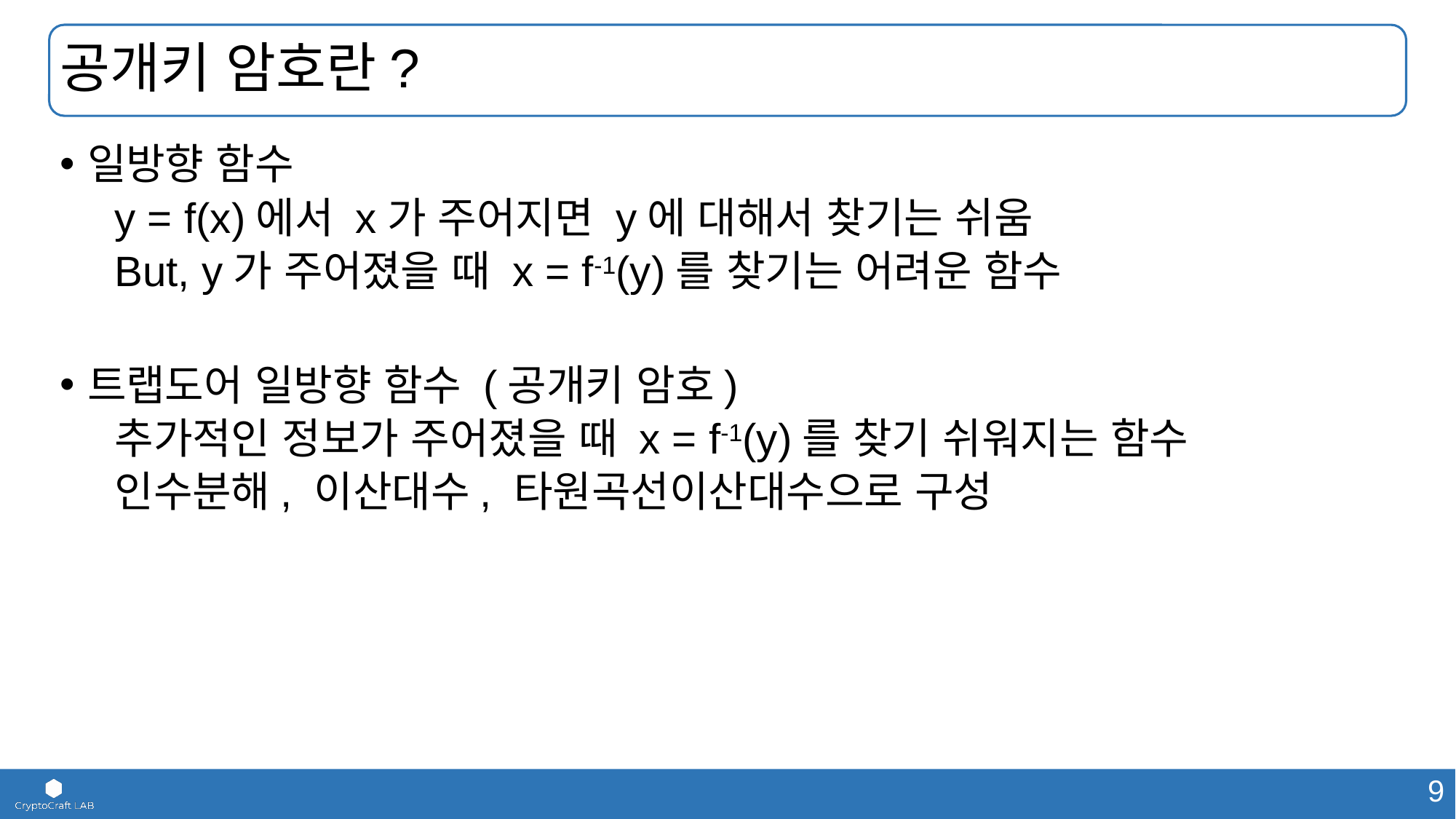

# 공개키 암호란?
일방향 함수
y = f(x)에서 x가 주어지면 y에 대해서 찾기는 쉬움
But, y가 주어졌을 때 x = f-1(y)를 찾기는 어려운 함수

트랩도어 일방향 함수 (공개키 암호)
추가적인 정보가 주어졌을 때 x = f-1(y)를 찾기 쉬워지는 함수
인수분해, 이산대수, 타원곡선이산대수으로 구성